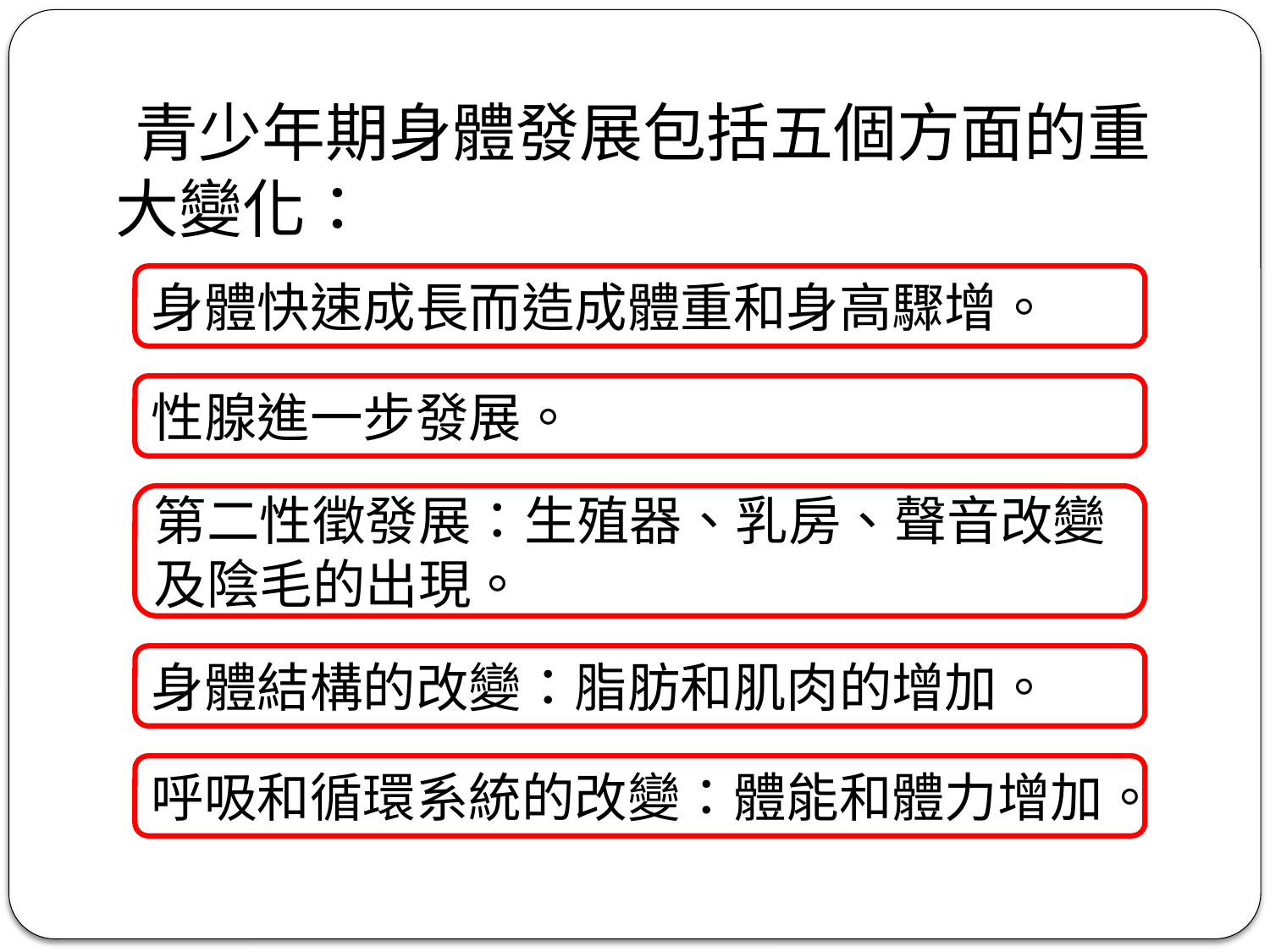

青少年期身體發展包括五個方面的重大變化：
身體快速成長而造成體重和身高驟增。
性腺進一步發展。
第二性徵發展：生殖器、乳房、聲音改變
及陰毛的出現。
身體結構的改變：脂肪和肌肉的增加。
呼吸和循環系統的改變：體能和體力增加。